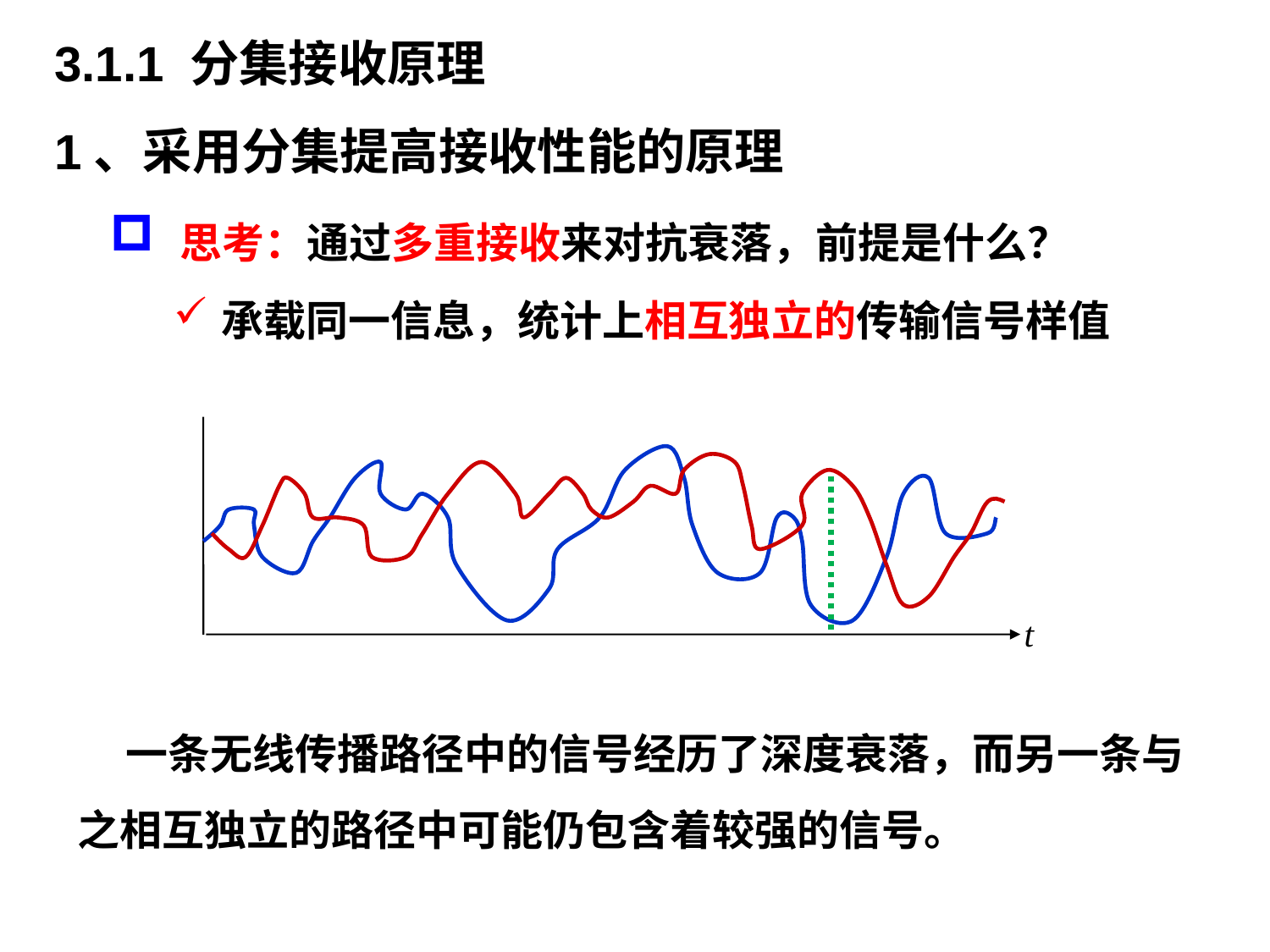

3.1.1 分集接收原理
1、采用分集提高接收性能的原理
 思考：通过多重接收来对抗衰落，前提是什么？
承载同一信息，统计上相互独立的传输信号样值

t

    一条无线传播路径中的信号经历了深度衰落，而另一条与之相互独立的路径中可能仍包含着较强的信号。